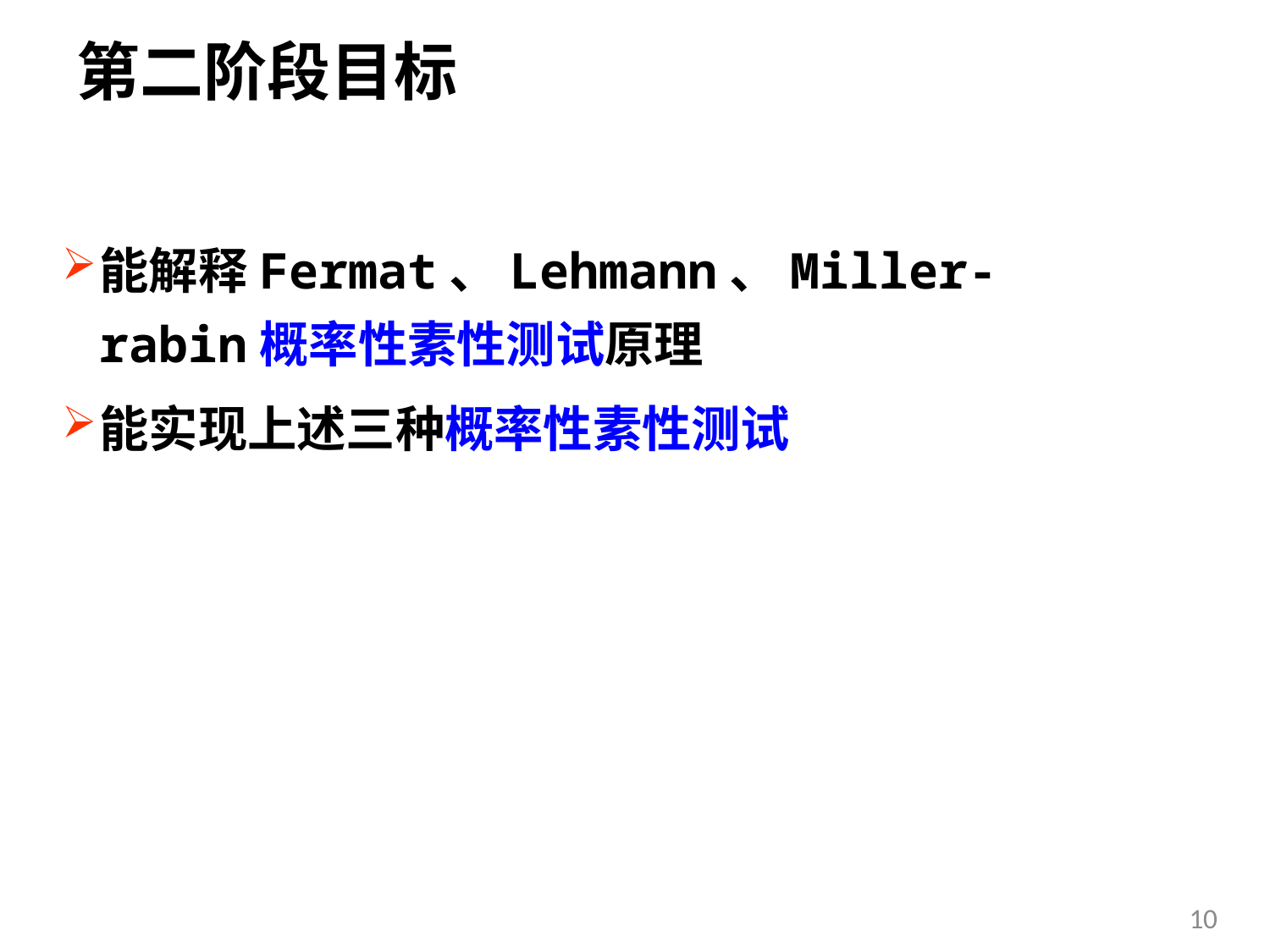

5.1 学习目标
# 第二阶段目标
能解释Fermat、Lehmann、Miller-rabin概率性素性测试原理
能实现上述三种概率性素性测试
10